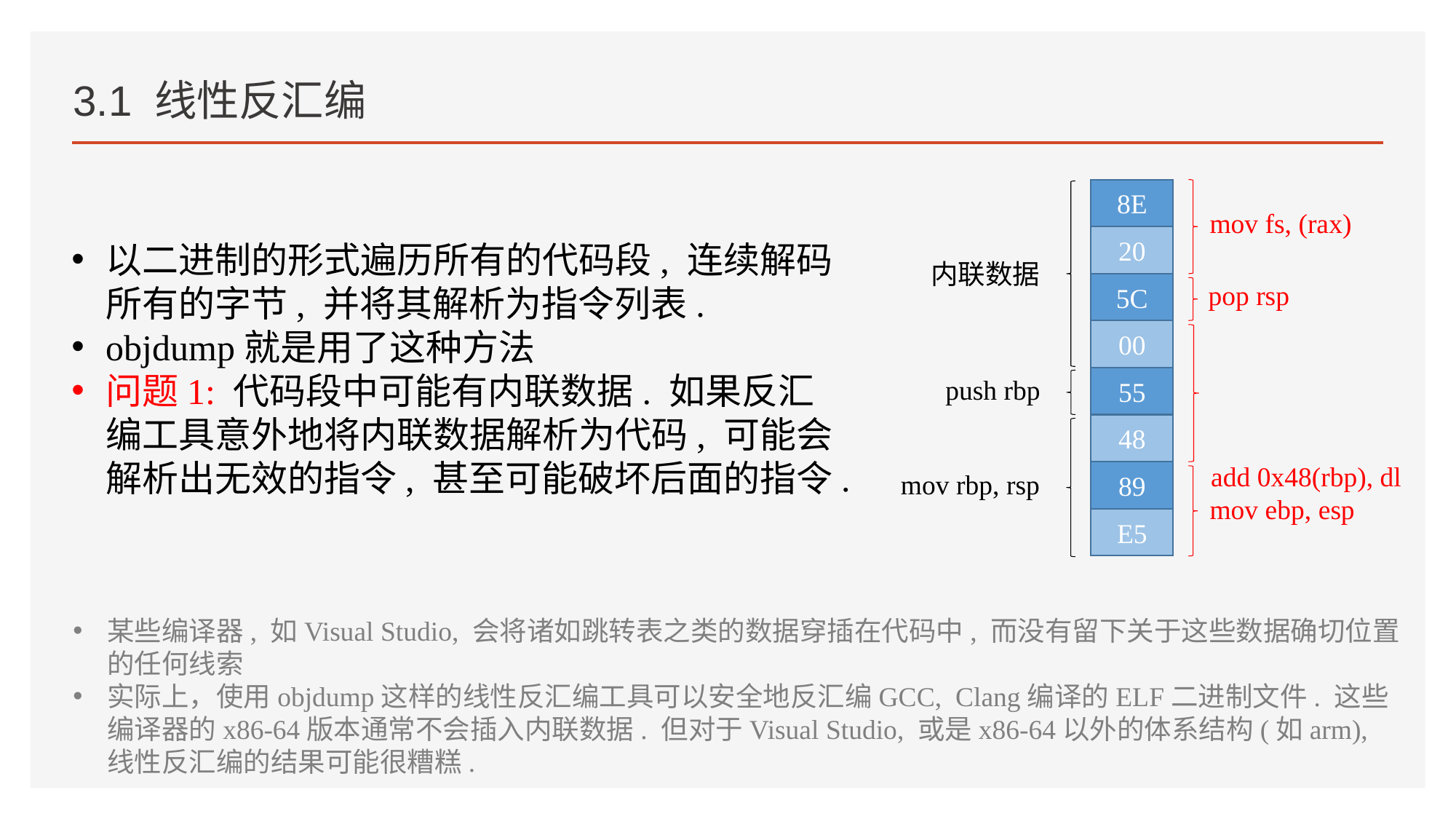

# 3.1 线性反汇编
8E

mov fs, (rax)
20
以二进制的形式遍历所有的代码段, 连续解码所有的字节, 并将其解析为指令列表.
objdump就是用了这种方法
问题1: 代码段中可能有内联数据. 如果反汇编工具意外地将内联数据解析为代码, 可能会解析出无效的指令, 甚至可能破坏后面的指令.
内联数据
pop rsp
5C

00

push rbp
55

48

add 0x48(rbp), dl
89
mov rbp, rsp

mov ebp, esp
E5
某些编译器, 如Visual Studio, 会将诸如跳转表之类的数据穿插在代码中, 而没有留下关于这些数据确切位置的任何线索
实际上，使用objdump这样的线性反汇编工具可以安全地反汇编GCC,  Clang编译的ELF二进制文件. 这些编译器的x86-64版本通常不会插入内联数据. 但对于Visual Studio, 或是x86-64以外的体系结构(如arm), 线性反汇编的结果可能很糟糕.